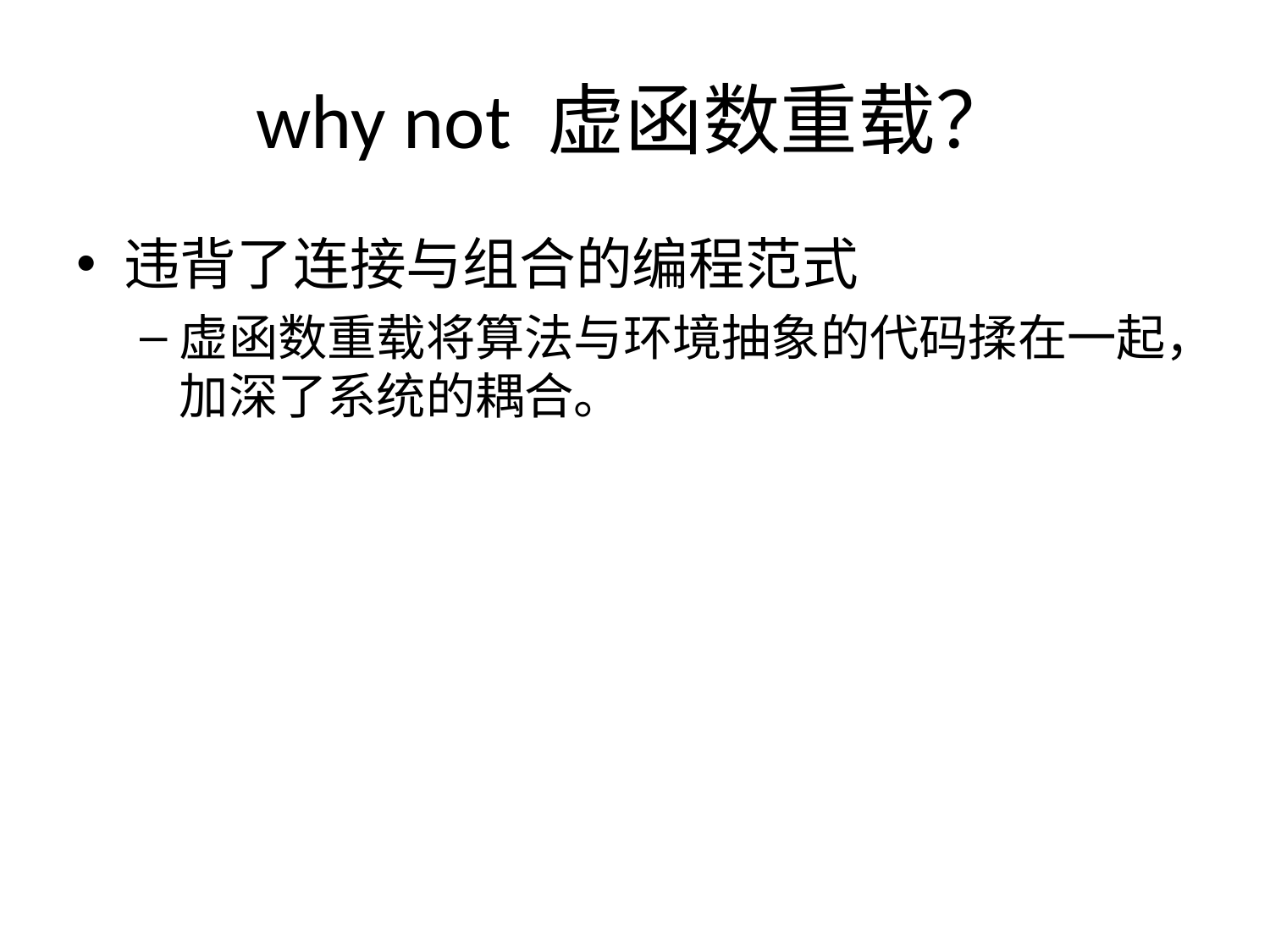

# why not 虚函数重载？
违背了连接与组合的编程范式
虚函数重载将算法与环境抽象的代码揉在一起，加深了系统的耦合。